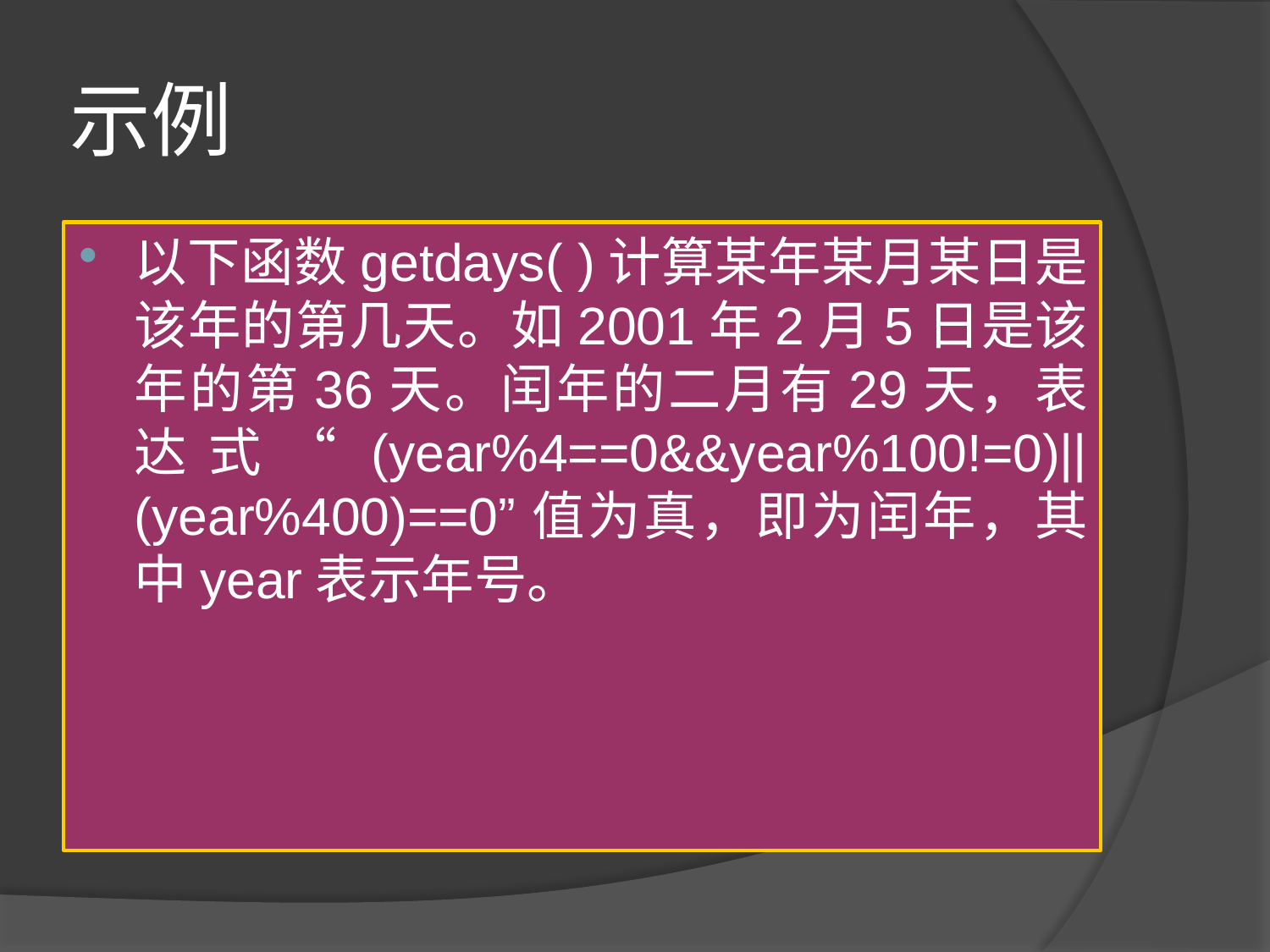

# 示例
以下函数getdays( )计算某年某月某日是该年的第几天。如2001年2月5日是该年的第36天。闰年的二月有29天，表达式“(year%4==0&&year%100!=0)||(year%400)==0”值为真，即为闰年，其中year表示年号。